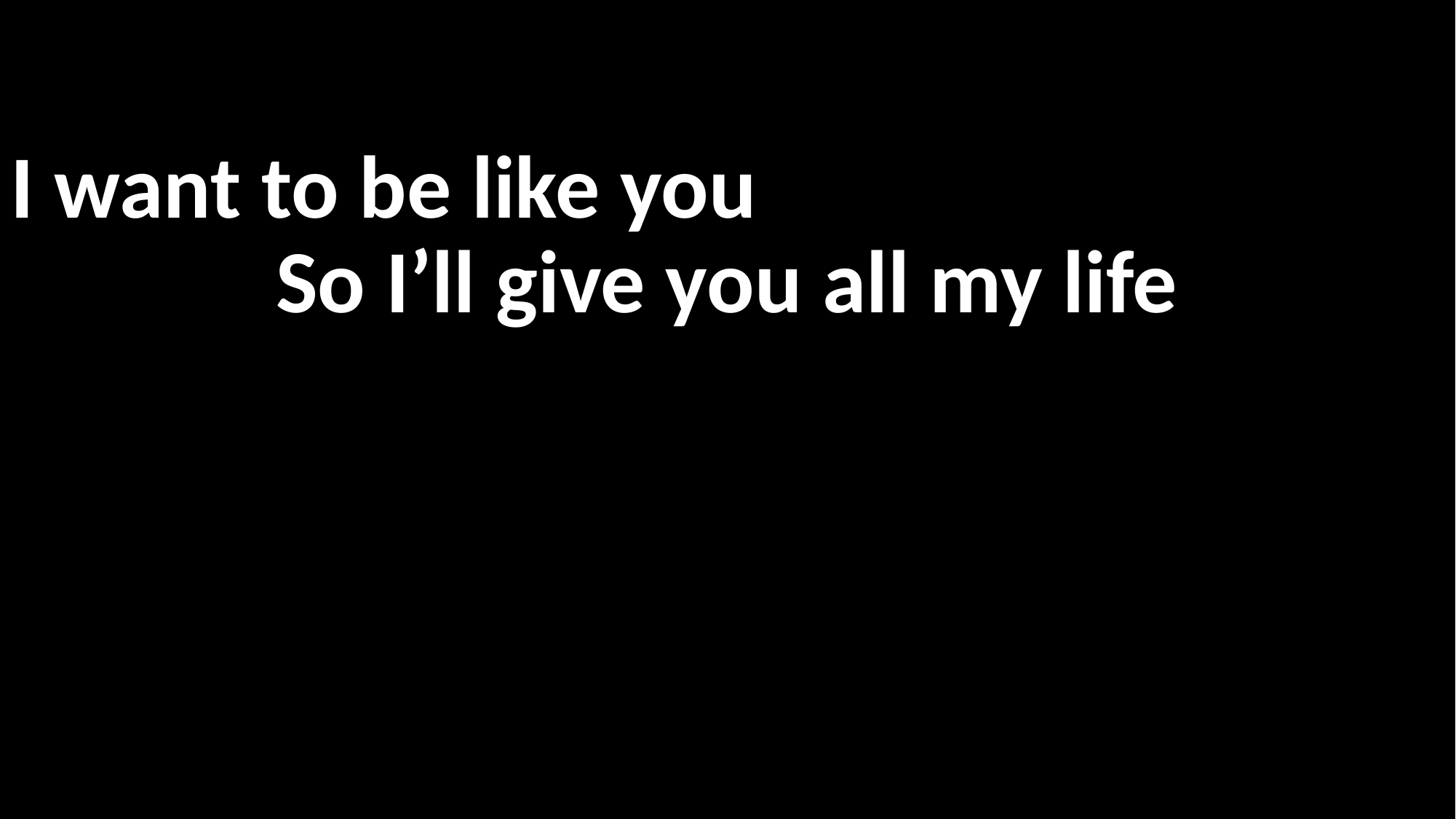

I want to be like you
So I’ll give you all my life
다 닮지 못해도
나 닮아가리라